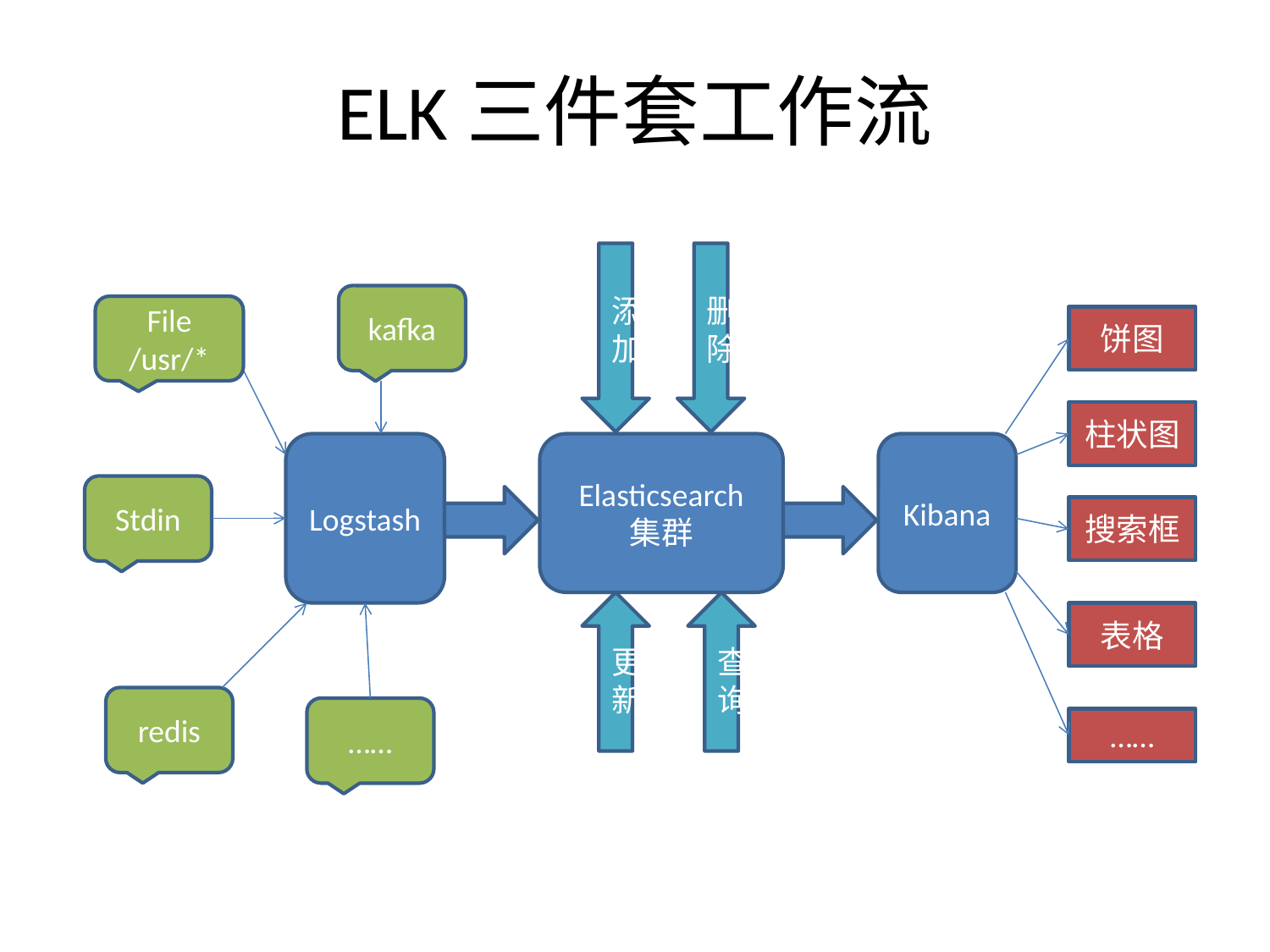

# ELK三件套工作流

添加
删除
kafka
File
/usr/*
饼图
柱状图
Logstash
Elasticsearch
集群
Kibana
Stdin

搜索框
更新
查询
表格
redis
……
……